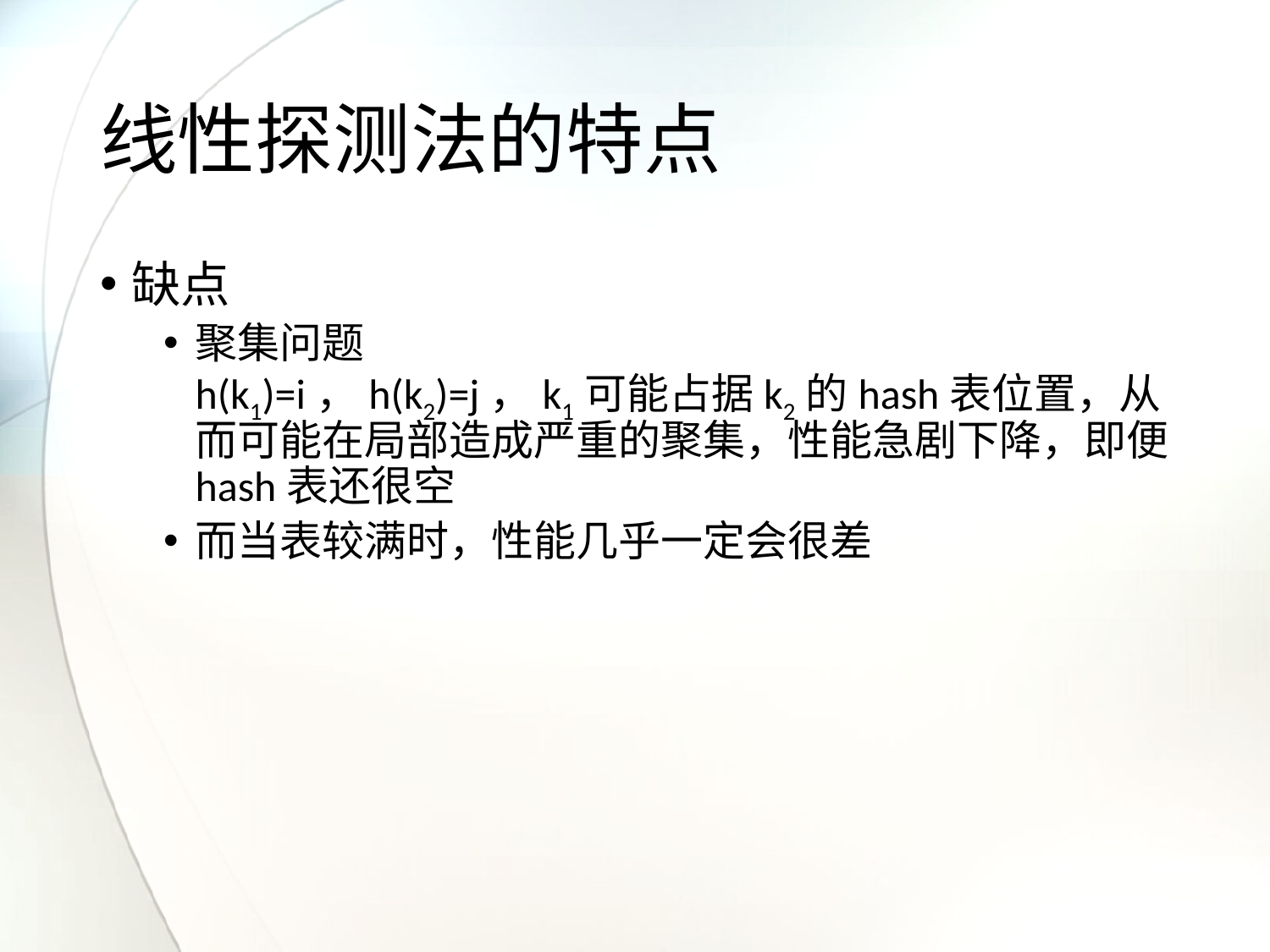

# 线性探测法的特点
缺点
聚集问题
h(k1)=i，h(k2)=j，k1可能占据k2的hash表位置，从而可能在局部造成严重的聚集，性能急剧下降，即便hash表还很空
而当表较满时，性能几乎一定会很差